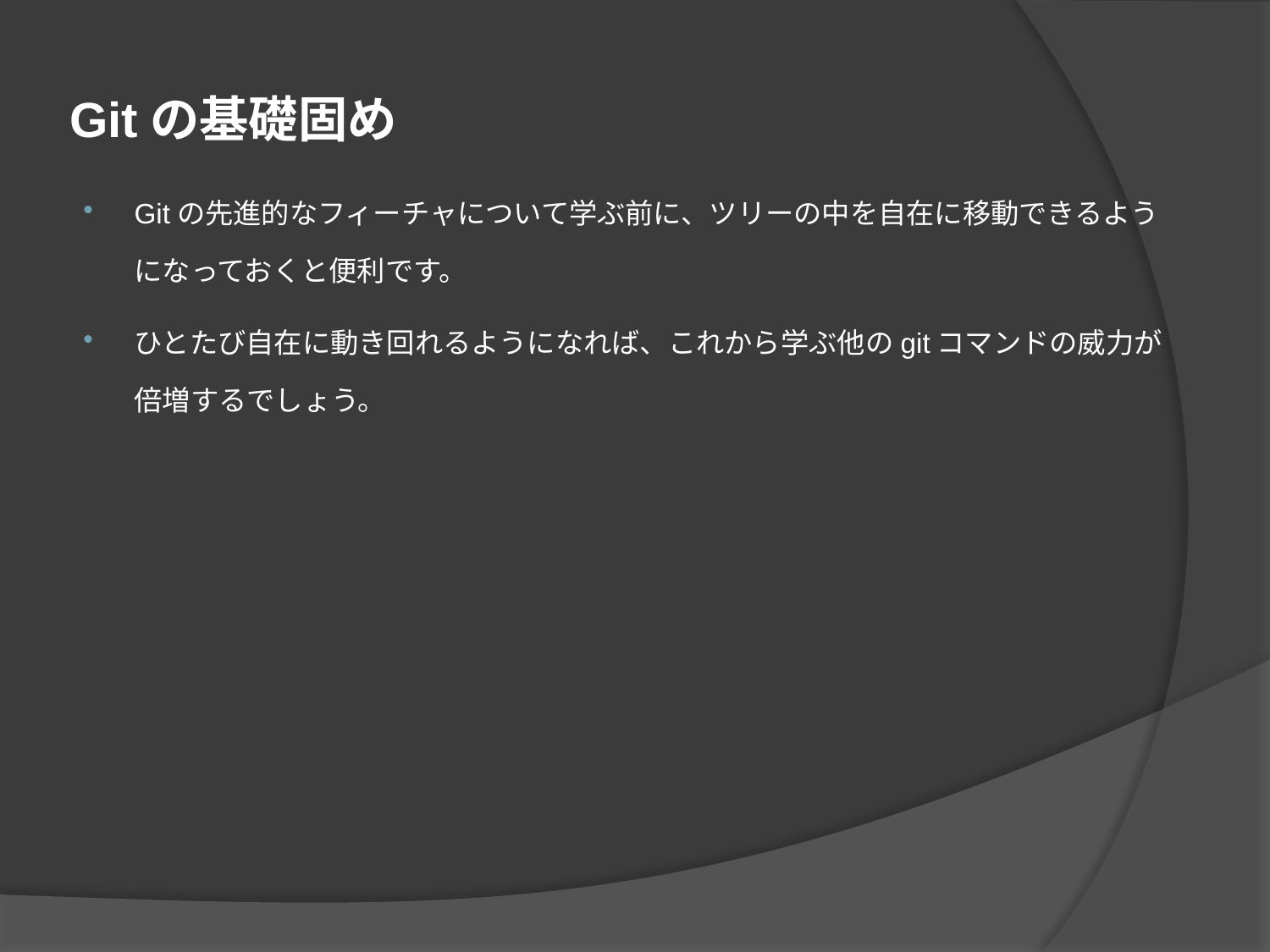

# Gitの基礎固め
Gitの先進的なフィーチャについて学ぶ前に、ツリーの中を自在に移動できるようになっておくと便利です。
ひとたび自在に動き回れるようになれば、これから学ぶ他のgitコマンドの威力が倍増するでしょう。